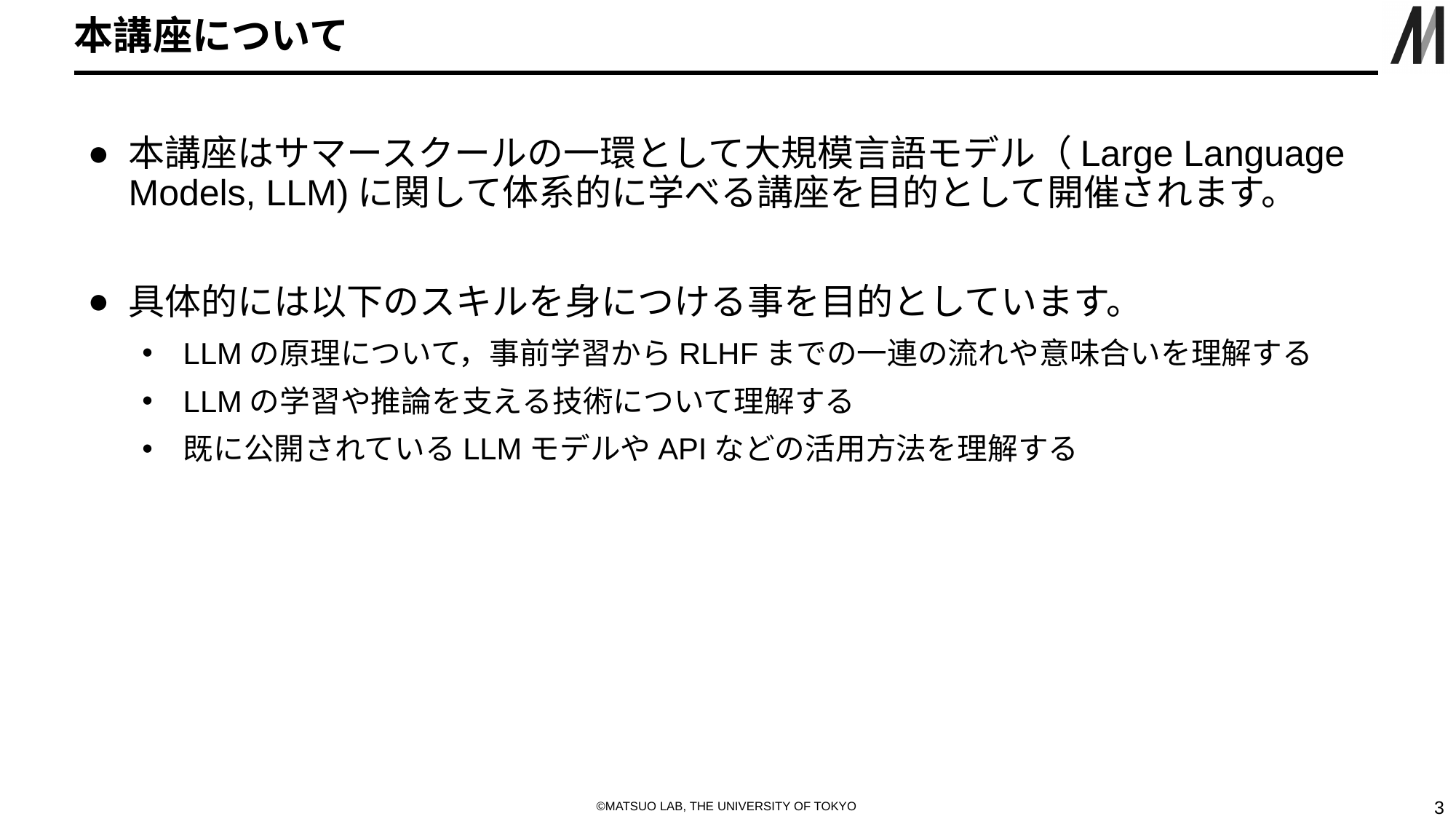

# 本講座について
本講座はサマースクールの一環として大規模言語モデル（Large Language Models, LLM)に関して体系的に学べる講座を目的として開催されます。

具体的には以下のスキルを身につける事を目的としています。
LLMの原理について，事前学習からRLHFまでの一連の流れや意味合いを理解する
LLMの学習や推論を支える技術について理解する
既に公開されているLLMモデルやAPIなどの活用方法を理解する

3